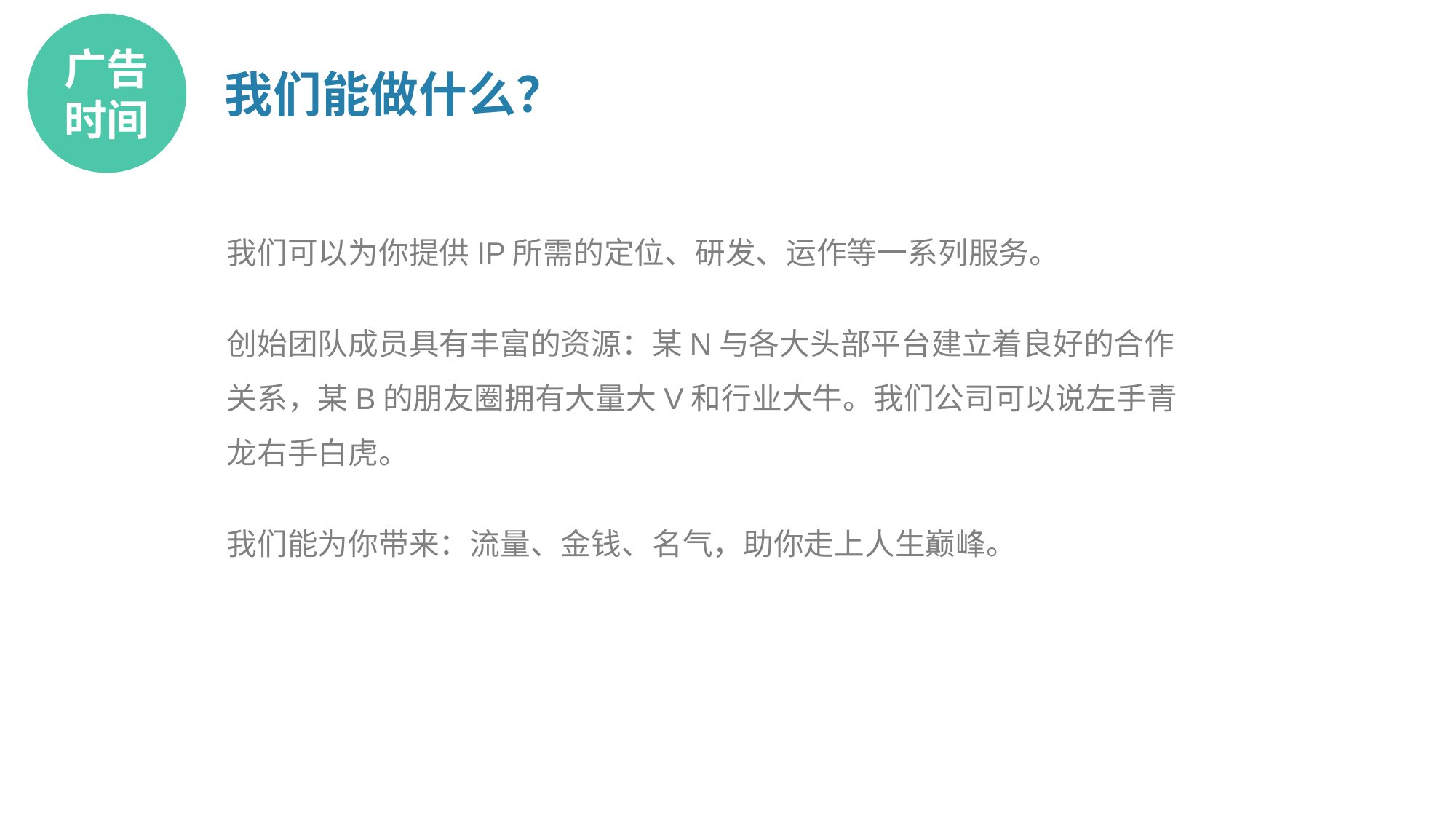

广告时间
我们能做什么？
我们可以为你提供IP所需的定位、研发、运作等一系列服务。
创始团队成员具有丰富的资源：某N与各大头部平台建立着良好的合作关系，某B的朋友圈拥有大量大V和行业大牛。我们公司可以说左手青龙右手白虎。
我们能为你带来：流量、金钱、名气，助你走上人生巅峰。